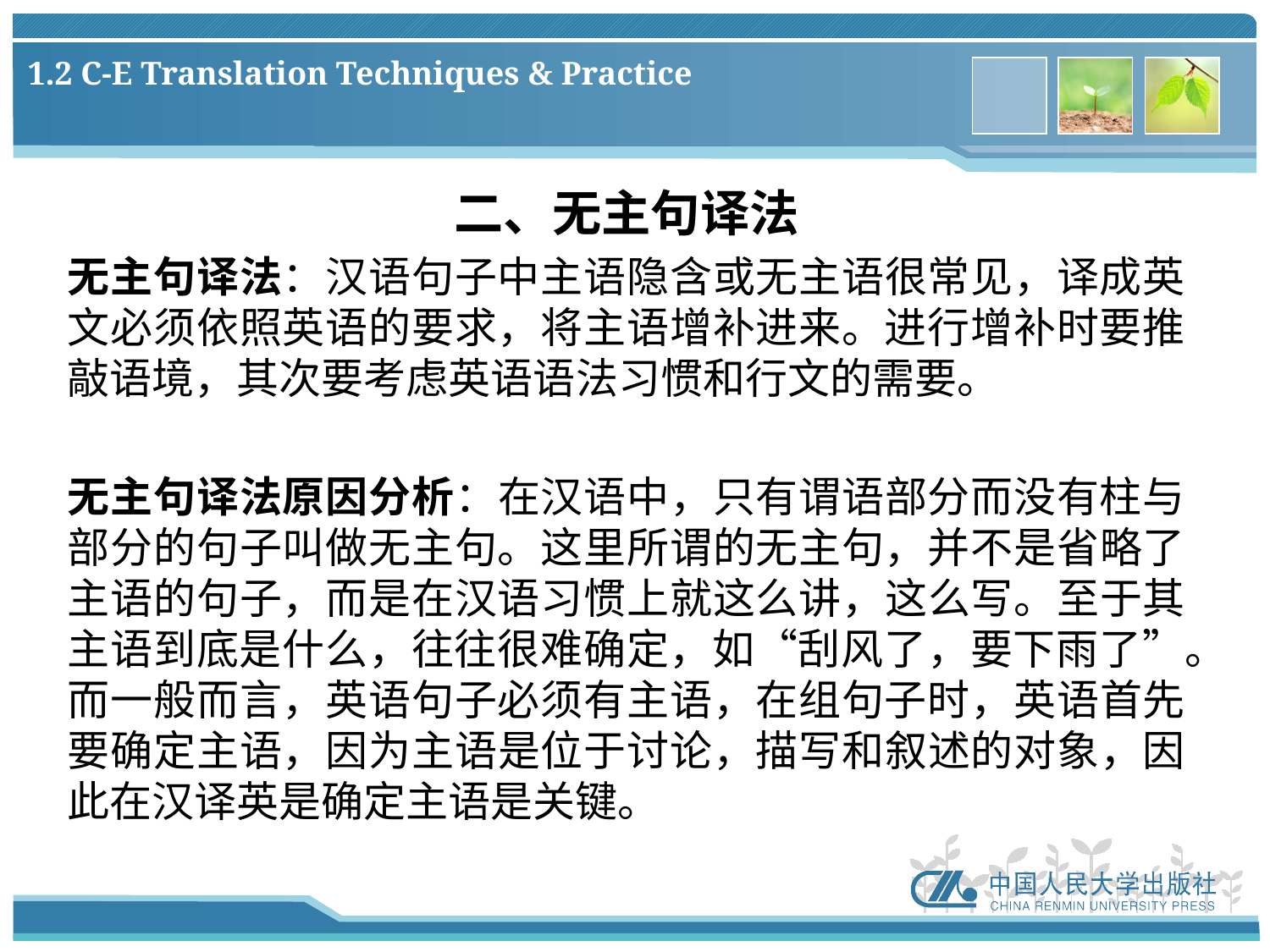

# 1.2 C-E Translation Techniques & Practice
二、无主句译法
无主句译法：汉语句子中主语隐含或无主语很常见，译成英文必须依照英语的要求，将主语增补进来。进行增补时要推敲语境，其次要考虑英语语法习惯和行文的需要。

无主句译法原因分析：在汉语中，只有谓语部分而没有柱与部分的句子叫做无主句。这里所谓的无主句，并不是省略了主语的句子，而是在汉语习惯上就这么讲，这么写。至于其主语到底是什么，往往很难确定，如“刮风了，要下雨了”。而一般而言，英语句子必须有主语，在组句子时，英语首先要确定主语，因为主语是位于讨论，描写和叙述的对象，因此在汉译英是确定主语是关键。